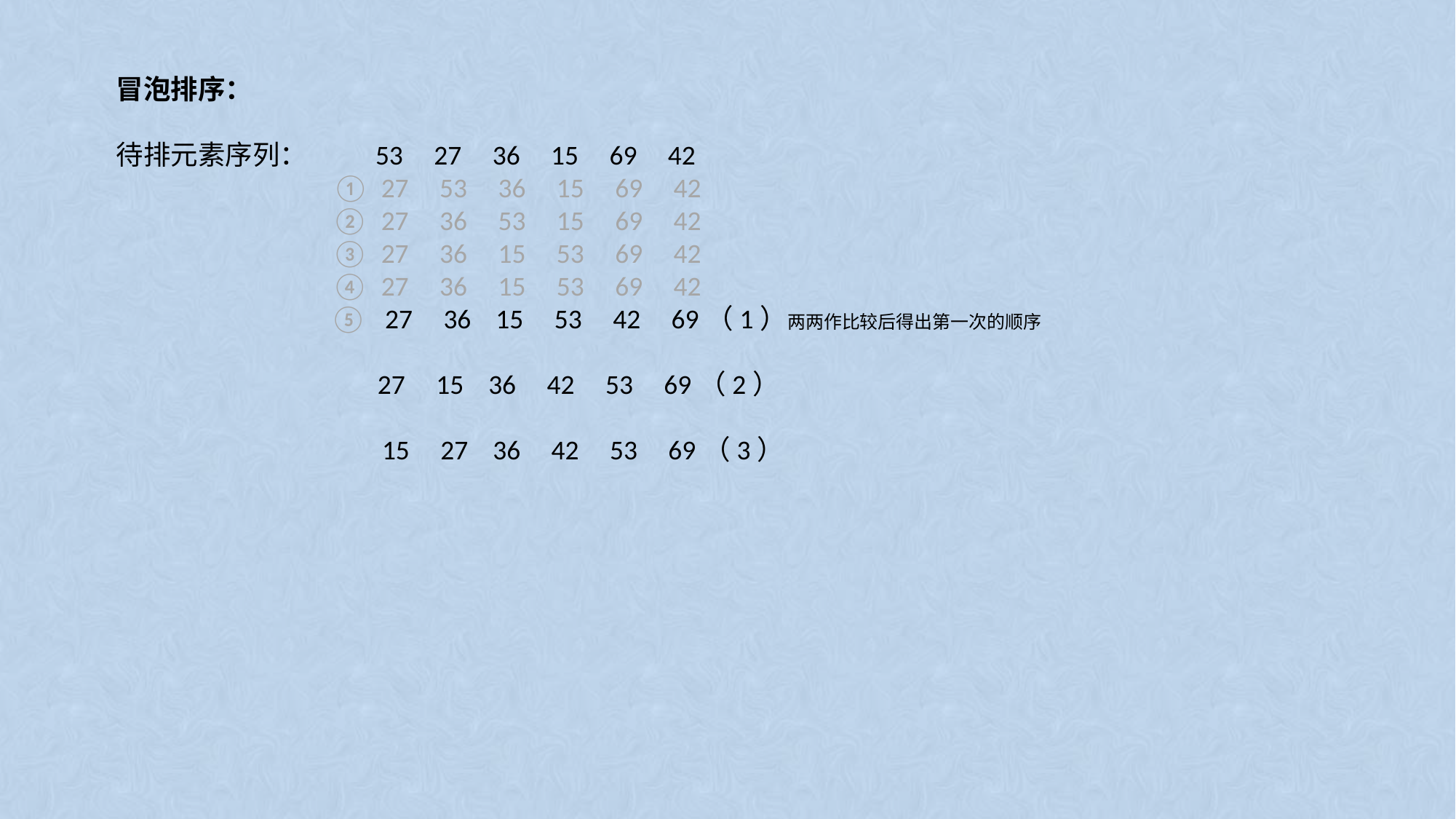

冒泡排序：

待排元素序列：          53     27     36     15     69     42
                                   ①  27     53     36     15     69     42
                                   ②  27     36     53     15     69     42
                                   ③  27     36     15     53     69     42
                                   ④  27     36     15     53     69     42
	                 ⑤   27     36    15     53     42     69（1）两两作比较后得出第一次的顺序

	     	       27     15    36     42     53     69（2）

                                           15     27    36     42     53     69（3）